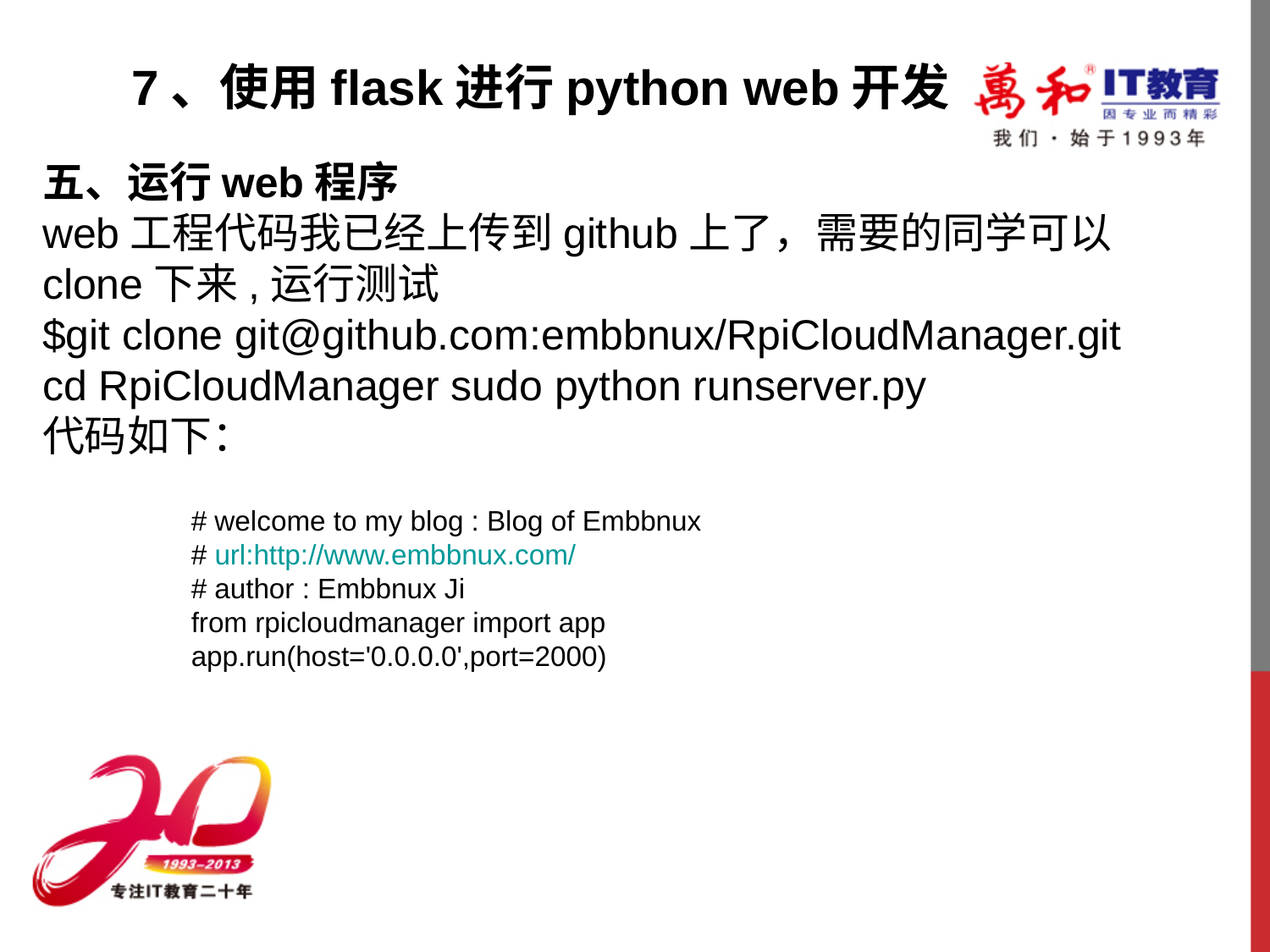

7、使用flask进行python web开发
五、运行web程序
web工程代码我已经上传到github上了，需要的同学可以clone下来,运行测试
$git clone git@github.com:embbnux/RpiCloudManager.git cd RpiCloudManager sudo python runserver.py
代码如下：
# welcome to my blog : Blog of Embbnux
# url:http://www.embbnux.com/
# author : Embbnux Ji
from rpicloudmanager import app
app.run(host='0.0.0.0',port=2000)